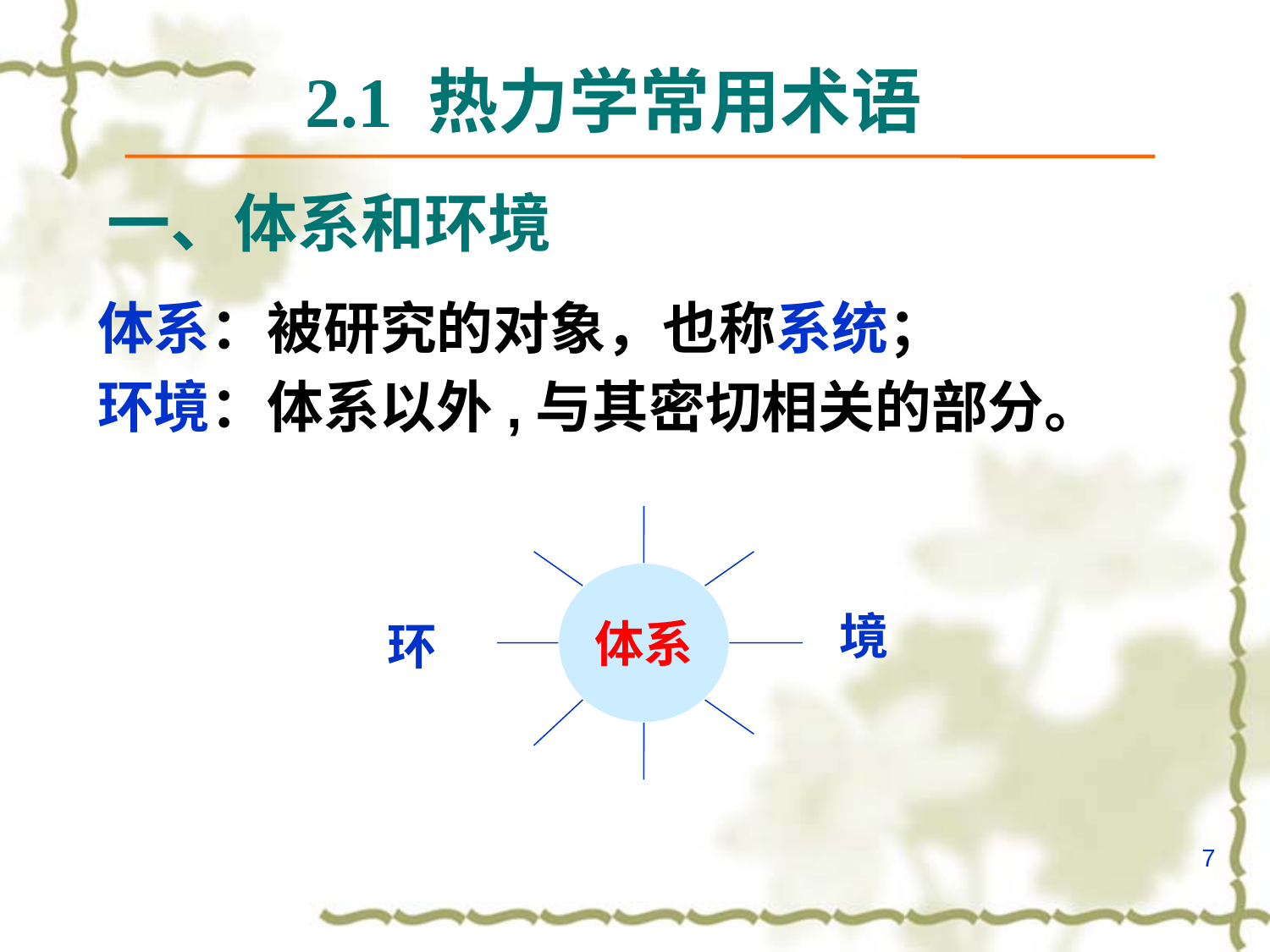

# 2.1 热力学常用术语

一、体系和环境
体系：被研究的对象，也称系统；
环境：体系以外,与其密切相关的部分。

体系
境
环

7